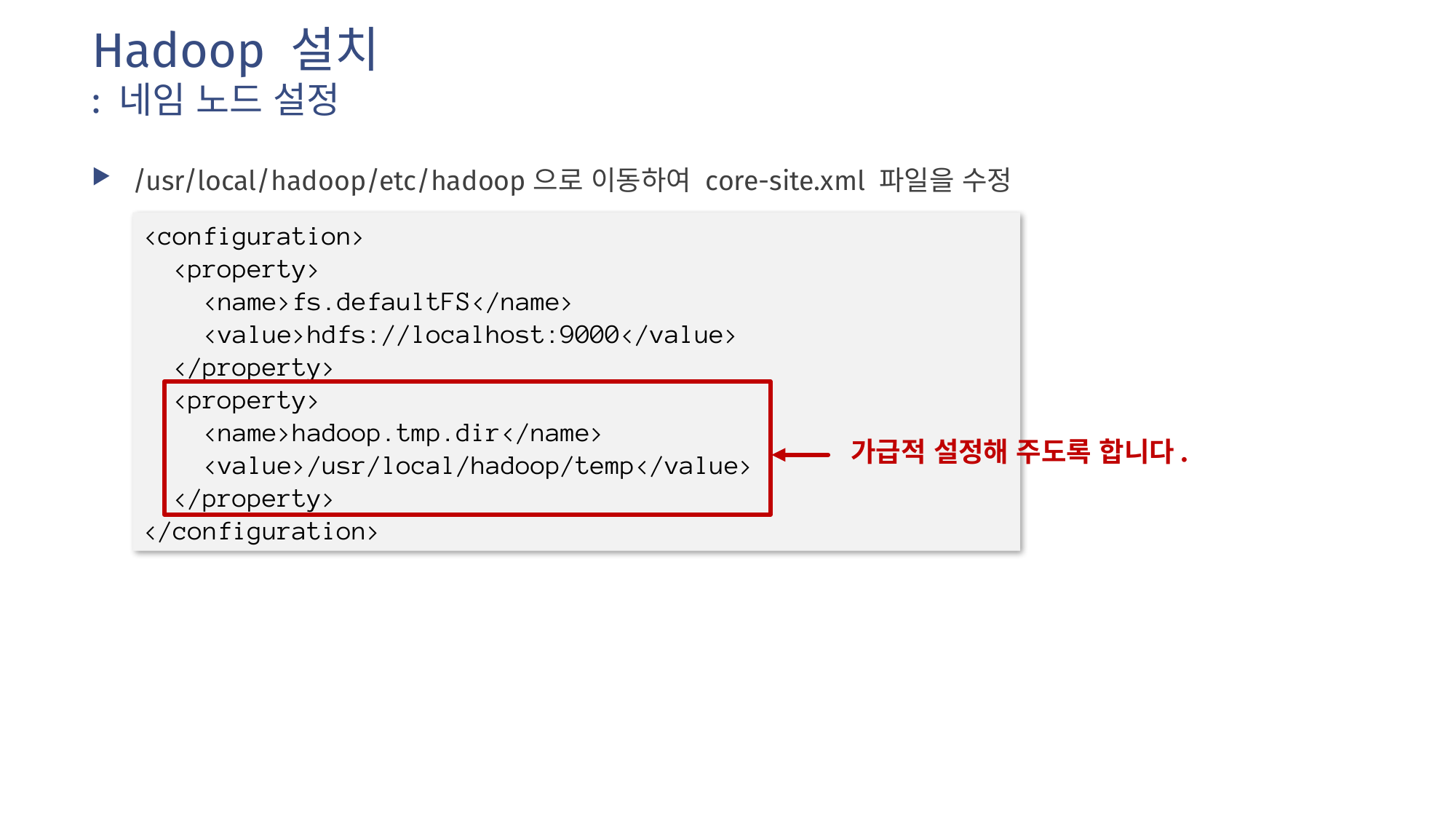

# Hadoop 설치 : 네임 노드 설정
/usr/local/hadoop/etc/hadoop으로 이동하여 core-site.xml 파일을 수정

<configuration>
  <property>
    <name>fs.defaultFS</name>
    <value>hdfs://localhost:9000</value>
  </property>
  <property>
    <name>hadoop.tmp.dir</name>
    <value>/usr/local/hadoop/temp</value>
  </property>
</configuration>

가급적 설정해 주도록 합니다.